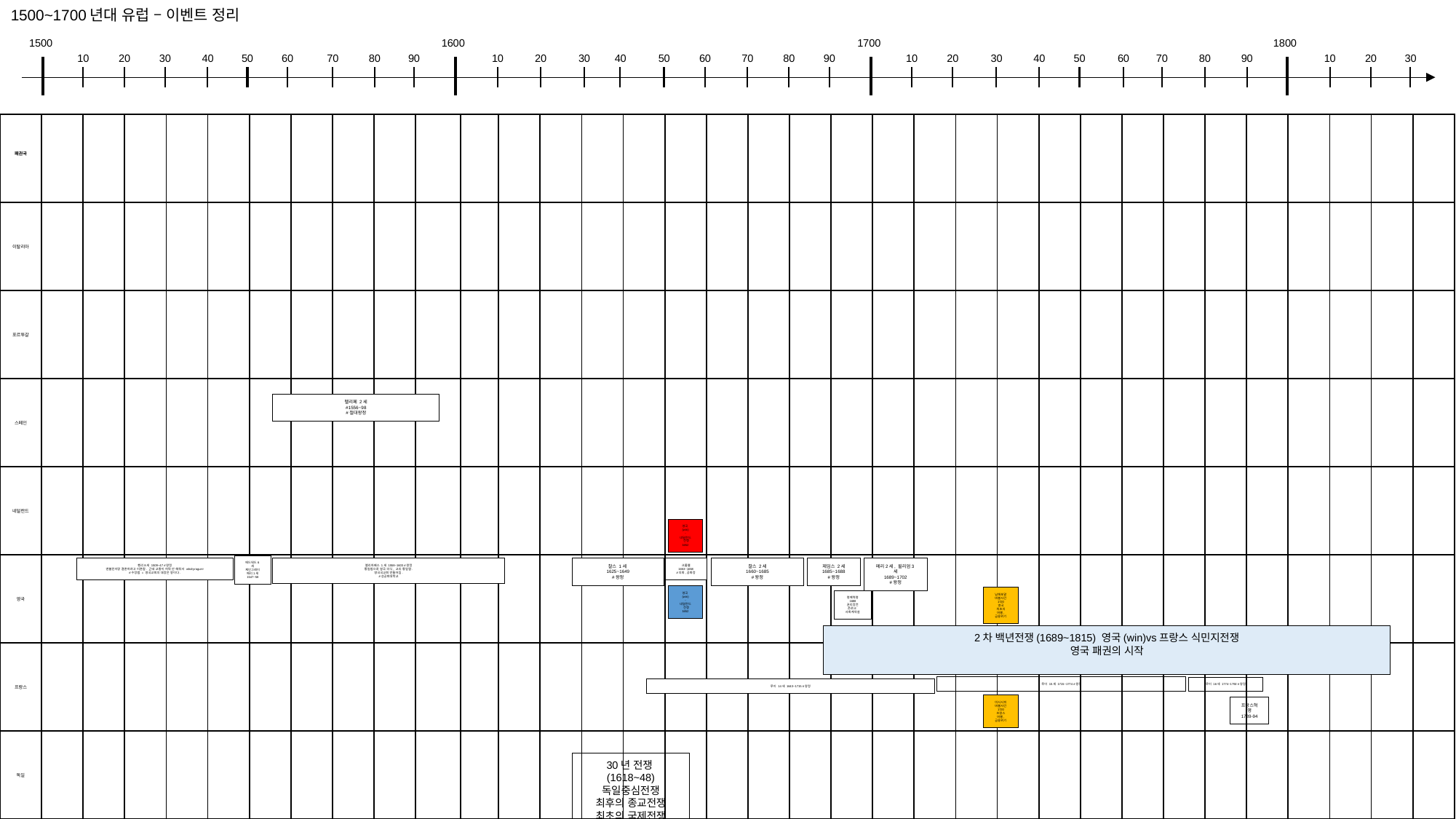

1500~1700년대 유럽 – 이벤트 정리
1500
1600
1700
1800
10
20
30
40
50
60
70
80
90
10
20
30
40
50
60
70
80
90
10
20
30
40
50
60
70
80
90
10
20
30
| 패권국 |  |  |  |  |  |  |  |  |  |  |  |  |  |  |  |  |  |  |  |  |  |  |  |  |  |  |  |  |  |  |  |  |  |  |
| --- | --- | --- | --- | --- | --- | --- | --- | --- | --- | --- | --- | --- | --- | --- | --- | --- | --- | --- | --- | --- | --- | --- | --- | --- | --- | --- | --- | --- | --- | --- | --- | --- | --- | --- |
| 이탈리아 |  |  |  |  |  |  |  |  |  |  |  |  |  |  |  |  |  |  |  |  |  |  |  |  |  |  |  |  |  |  |  |  |  |  |
| 포르투갈 |  |  |  |  |  |  |  |  |  |  |  |  |  |  |  |  |  |  |  |  |  |  |  |  |  |  |  |  |  |  |  |  |  |  |
| 스페인 |  |  |  |  |  |  |  |  |  |  |  |  |  |  |  |  |  |  |  |  |  |  |  |  |  |  |  |  |  |  |  |  |  |  |
| 네덜란드 |  |  |  |  |  |  |  |  |  |  |  |  |  |  |  |  |  |  |  |  |  |  |  |  |  |  |  |  |  |  |  |  |  |  |
| 영국 |  |  |  |  |  |  |  |  |  |  |  |  |  |  |  |  |  |  |  |  |  |  |  |  |  |  |  |  |  |  |  |  |  |  |
| 프랑스 |  |  |  |  |  |  |  |  |  |  |  |  |  |  |  |  |  |  |  |  |  |  |  |  |  |  |  |  |  |  |  |  |  |  |
| 독일 |  |  |  |  |  |  |  |  |  |  |  |  |  |  |  |  |  |  |  |  |  |  |  |  |  |  |  |  |  |  |  |  |  |  |
펠리페 2세
#1556~98
#절대왕정
영국(win)
-
네덜란드
 전쟁
1652
에드워드6세
제인그레이
메리1세 1547~58
찰스 1세
1625~1649
#왕정
크롬웰
1653~1658
#의회,공화정
찰스 2세
1660~1685
#왕정
제임스 2세
1685~1688
#왕정
메리2세, 윌리엄3세
1689~1702
#왕정
엘리자베스 1세 1558~1603 #왕정
통일법으로 영국 의식, 교리 통일함.
영국국교회 만들어짐.
#성공회대학교
헨리8세 1509~47 #왕정
앤불린이랑 결혼하려고 이혼함. 근데 교황이 허락 안 해줘서 whdryrogurrr
#수장법 = 영국교회의 대장은 왕이다.
영국(win)
-
네덜란드
 전쟁
1652
남해포말버블사건
1720
영국
최초의 버블, 금융위기
명예혁명
1688
권리장전
존로크
사회계약설
2차 백년전쟁(1689~1815) 영국(win)vs프랑스 식민지전쟁
영국 패권의 시작

루이 15세 1715~1774 #왕정
루이 16세 1774~1792 #왕정
루이 14세 1643~1715 #왕정
미시시피
버블사건
1720
프랑스
버블, 금융위기
프랑스혁명
1789-94
30년 전쟁(1618~48)
독일중심전쟁
최후의 종교전쟁
최초의 국제전쟁